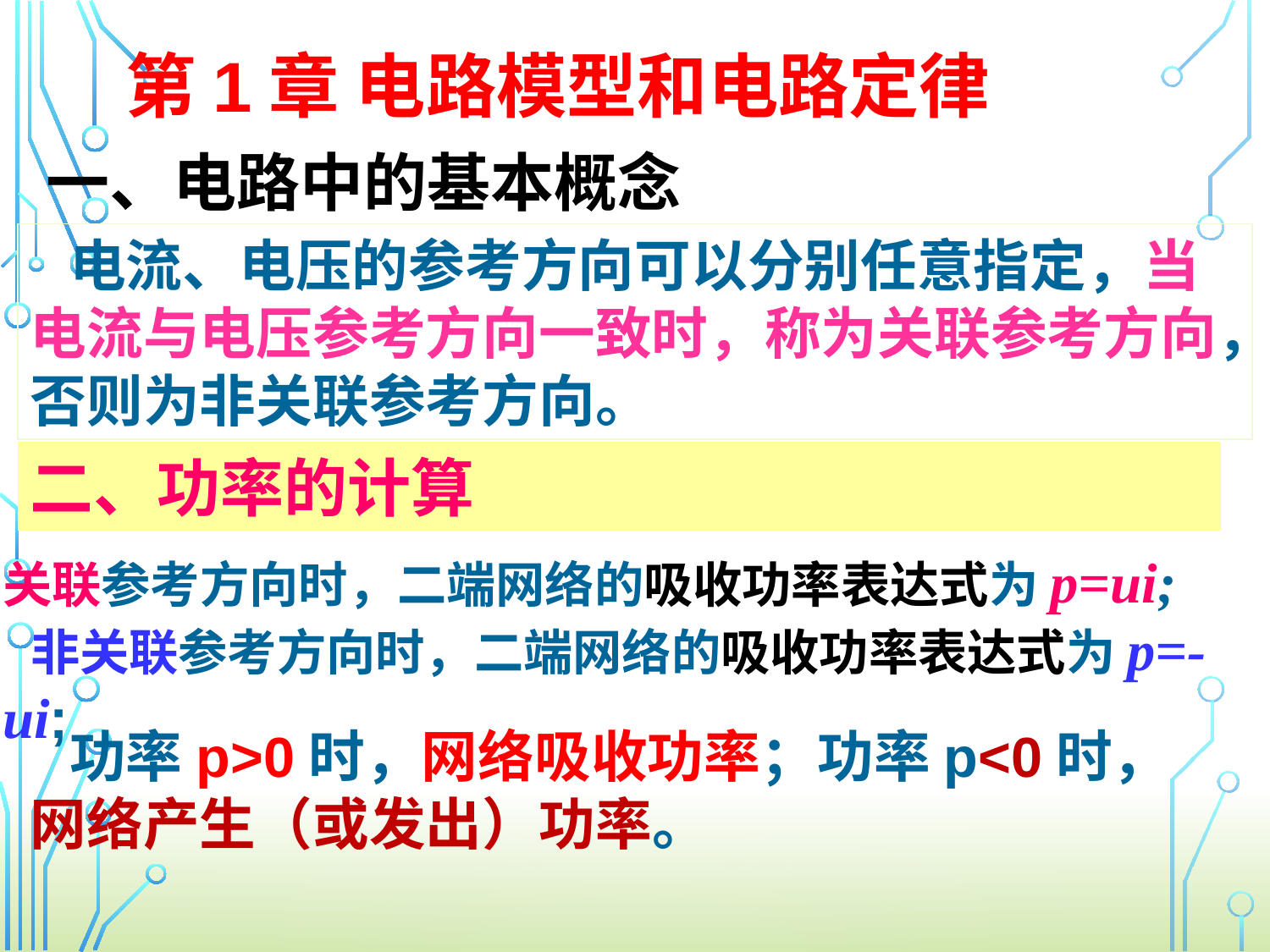

第1章 电路模型和电路定律
一、电路中的基本概念
  电流、电压的参考方向可以分别任意指定，当电流与电压参考方向一致时，称为关联参考方向，否则为非关联参考方向。
二、功率的计算
关联参考方向时，二端网络的吸收功率表达式为p=ui;        非关联参考方向时，二端网络的吸收功率表达式为p=-ui;
  功率p>0时，网络吸收功率；功率p<0时，网络产生（或发出）功率。